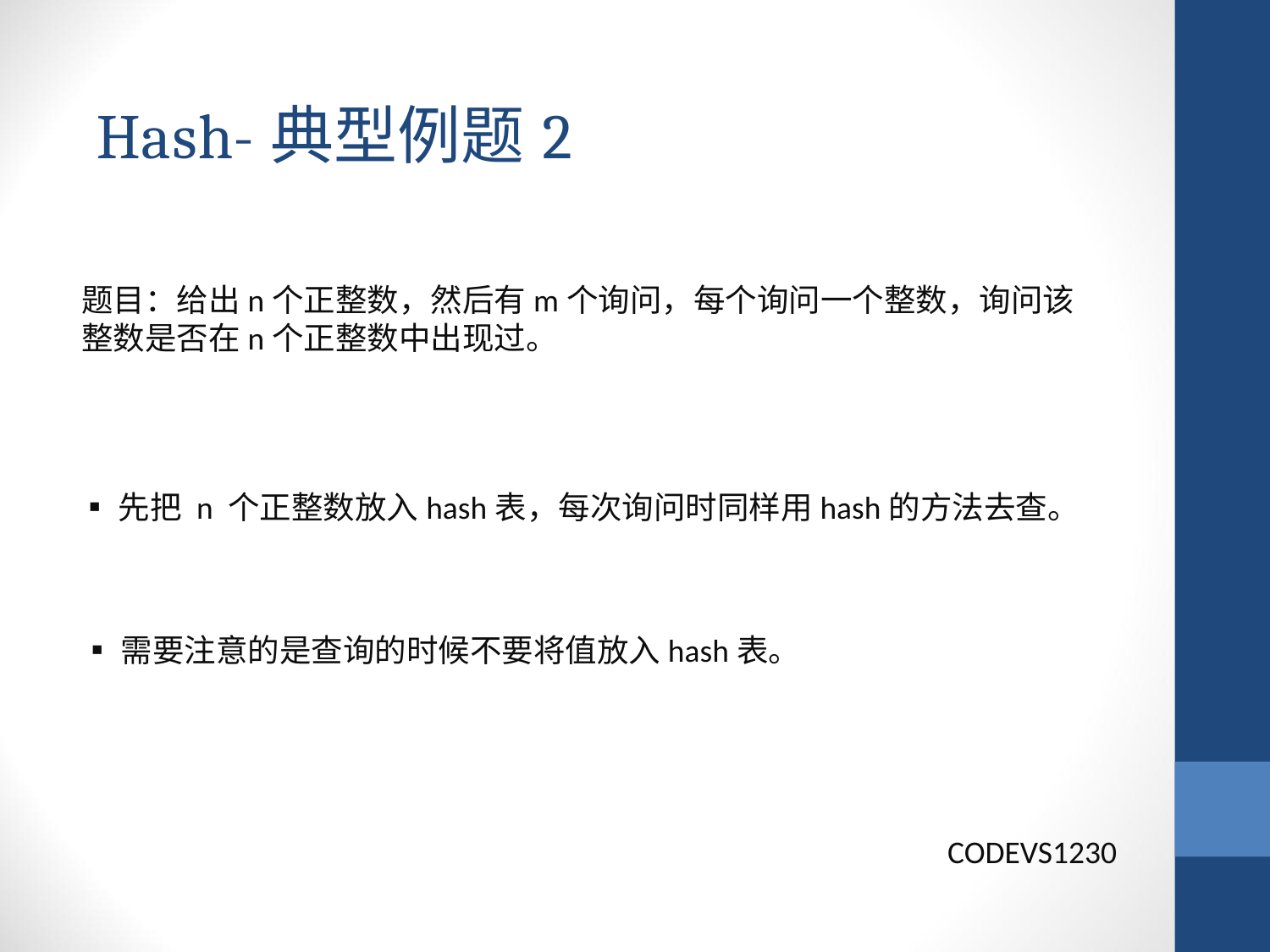

Hash-典型例题2
题目：给出n个正整数，然后有m个询问，每个询问一个整数，询问该整数是否在n个正整数中出现过。
▪先把 n 个正整数放入hash表，每次询问时同样用hash的方法去查。
▪需要注意的是查询的时候不要将值放入hash表。
CODEVS1230